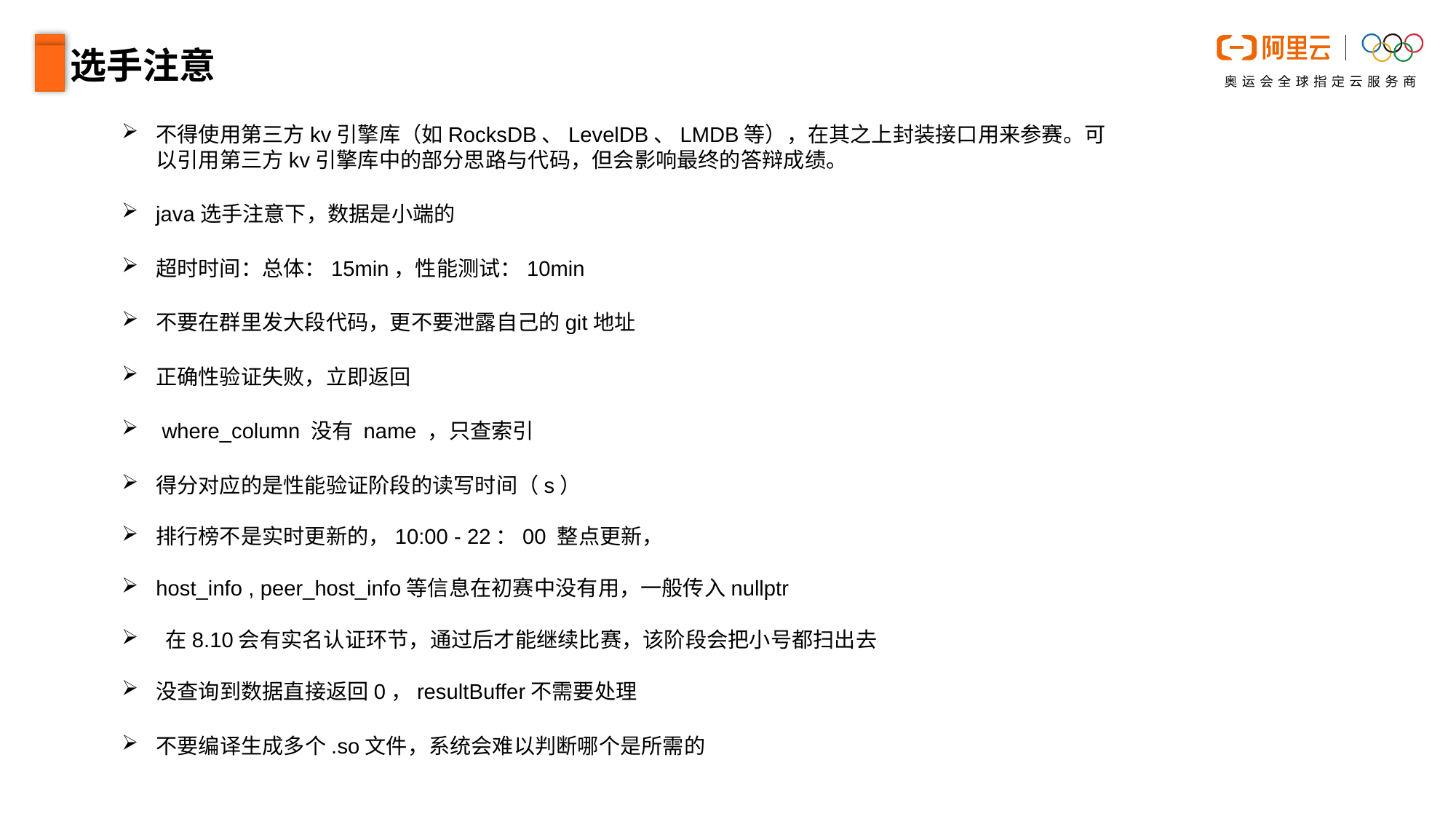

E6636BC20180234D78A0072836F0BC9032B9B20C109CDB50ACD98F3EB1E42B59FB4CBC384169FB0822692C083846D6EB8519218A41D0ABC11BBFC2207D3E14D324FCBDAD0E21E4D754D22B07689248932FF4E0C77CD952C4A8AB419E0E39DC08D9962D966E3

选手注意
不得使用第三方kv引擎库（如RocksDB、LevelDB、LMDB等），在其之上封装接口用来参赛。可以引用第三方kv引擎库中的部分思路与代码，但会影响最终的答辩成绩。
java选手注意下，数据是小端的
超时时间：总体：15min，性能测试：10min
不要在群里发大段代码，更不要泄露自己的git地址
正确性验证失败，立即返回
 where_column 没有 name ，只查索引
得分对应的是性能验证阶段的读写时间（s）
排行榜不是实时更新的，10:00 - 22：00 整点更新，
host_info , peer_host_info等信息在初赛中没有用，一般传入nullptr
 在8.10会有实名认证环节，通过后才能继续比赛，该阶段会把小号都扫出去
没查询到数据直接返回0，resultBuffer不需要处理
不要编译生成多个.so文件，系统会难以判断哪个是所需的